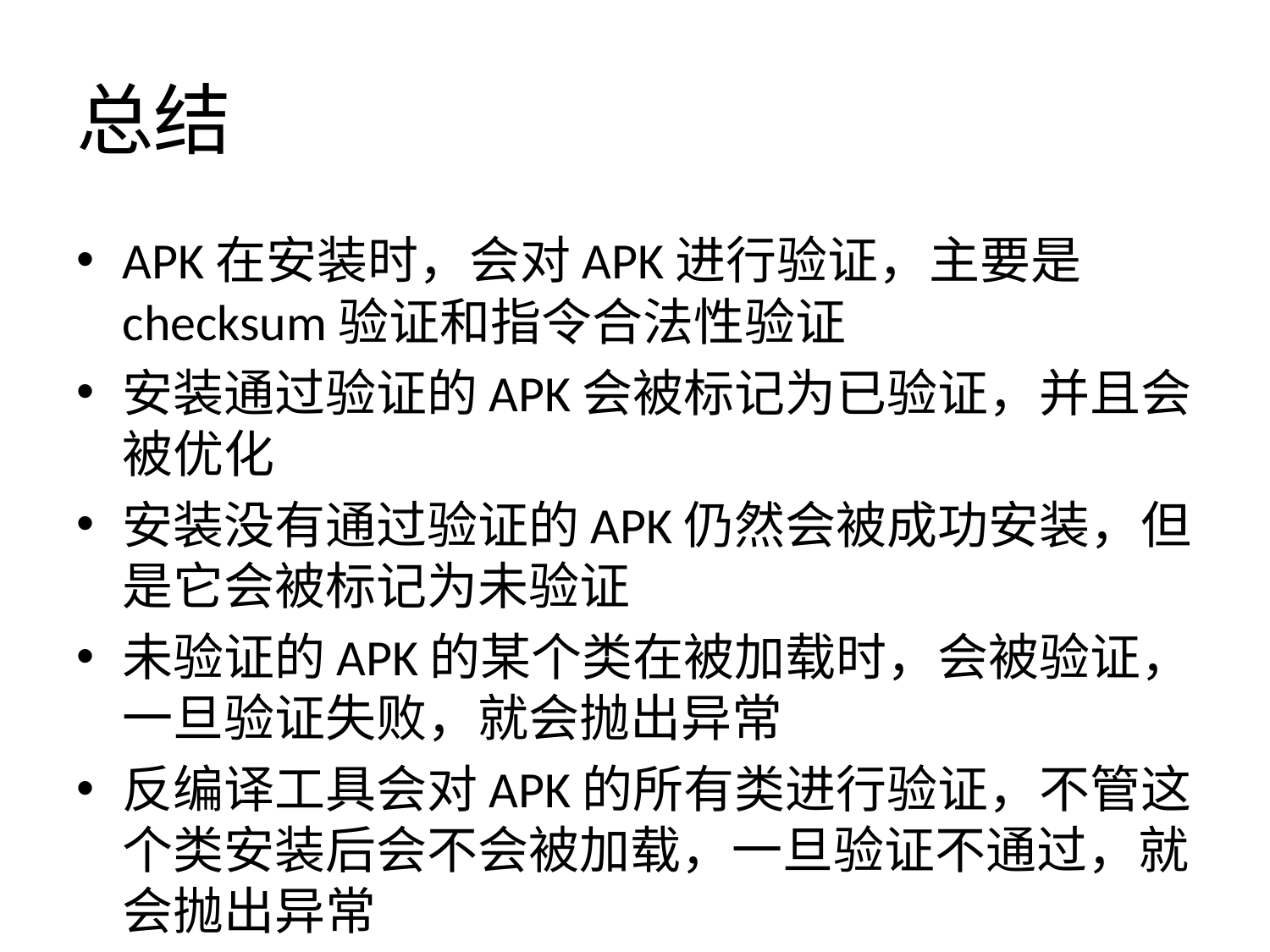

# 总结
APK在安装时，会对APK进行验证，主要是checksum验证和指令合法性验证
安装通过验证的APK会被标记为已验证，并且会被优化
安装没有通过验证的APK仍然会被成功安装，但是它会被标记为未验证
未验证的APK的某个类在被加载时，会被验证，一旦验证失败，就会抛出异常
反编译工具会对APK的所有类进行验证，不管这个类安装后会不会被加载，一旦验证不通过，就会抛出异常